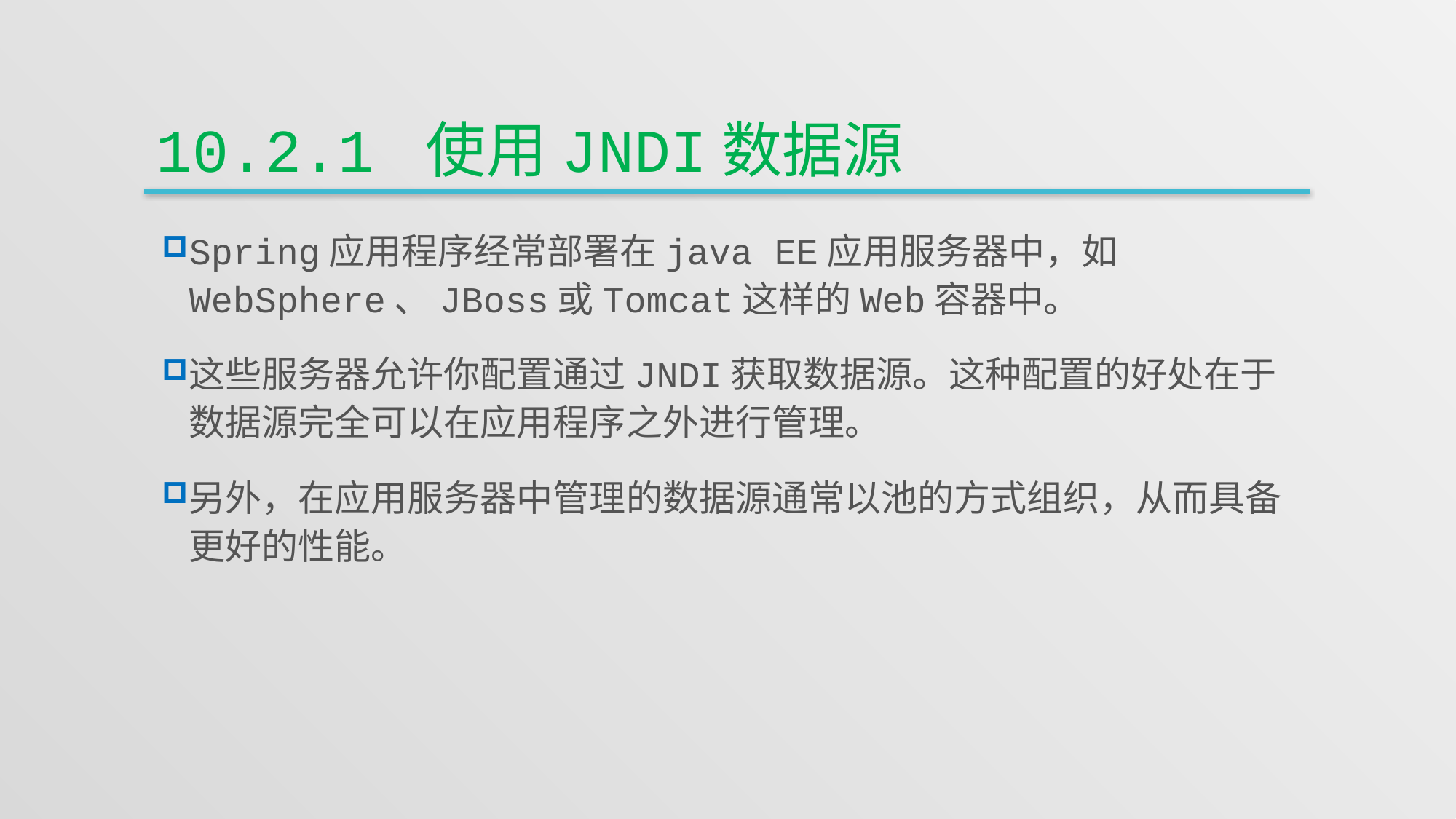

# 10.2.1 使用JNDI数据源
Spring应用程序经常部署在java EE应用服务器中，如WebSphere、JBoss或Tomcat这样的Web容器中。
这些服务器允许你配置通过JNDI获取数据源。这种配置的好处在于数据源完全可以在应用程序之外进行管理。
另外，在应用服务器中管理的数据源通常以池的方式组织，从而具备更好的性能。